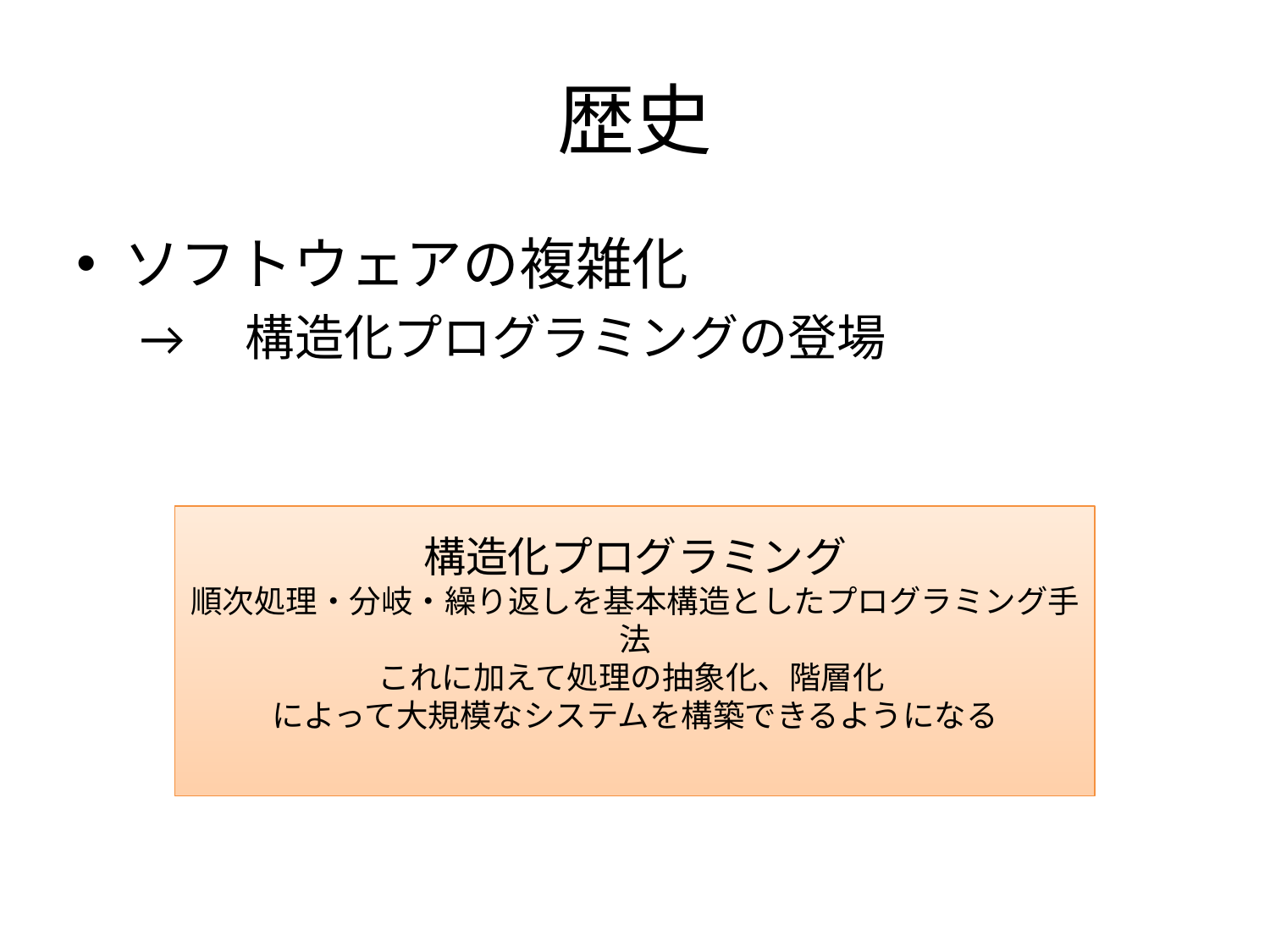

# 歴史
ソフトウェアの複雑化
→　構造化プログラミングの登場
構造化プログラミング
順次処理・分岐・繰り返しを基本構造としたプログラミング手法
これに加えて処理の抽象化、階層化
によって大規模なシステムを構築できるようになる